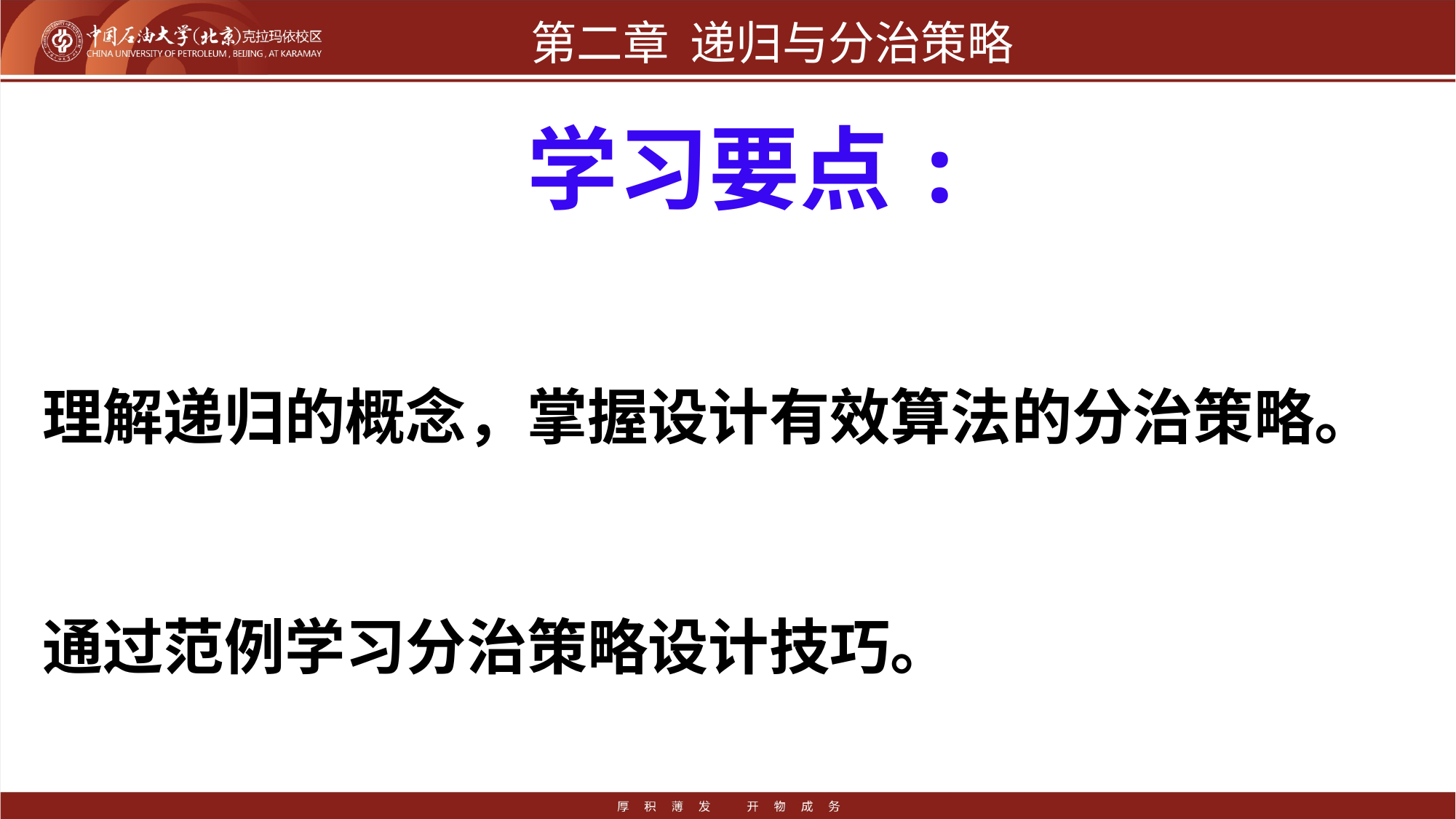

# 第二章  递归与分治策略
 学习要点:
理解递归的概念，掌握设计有效算法的分治策略。
通过范例学习分治策略设计技巧。